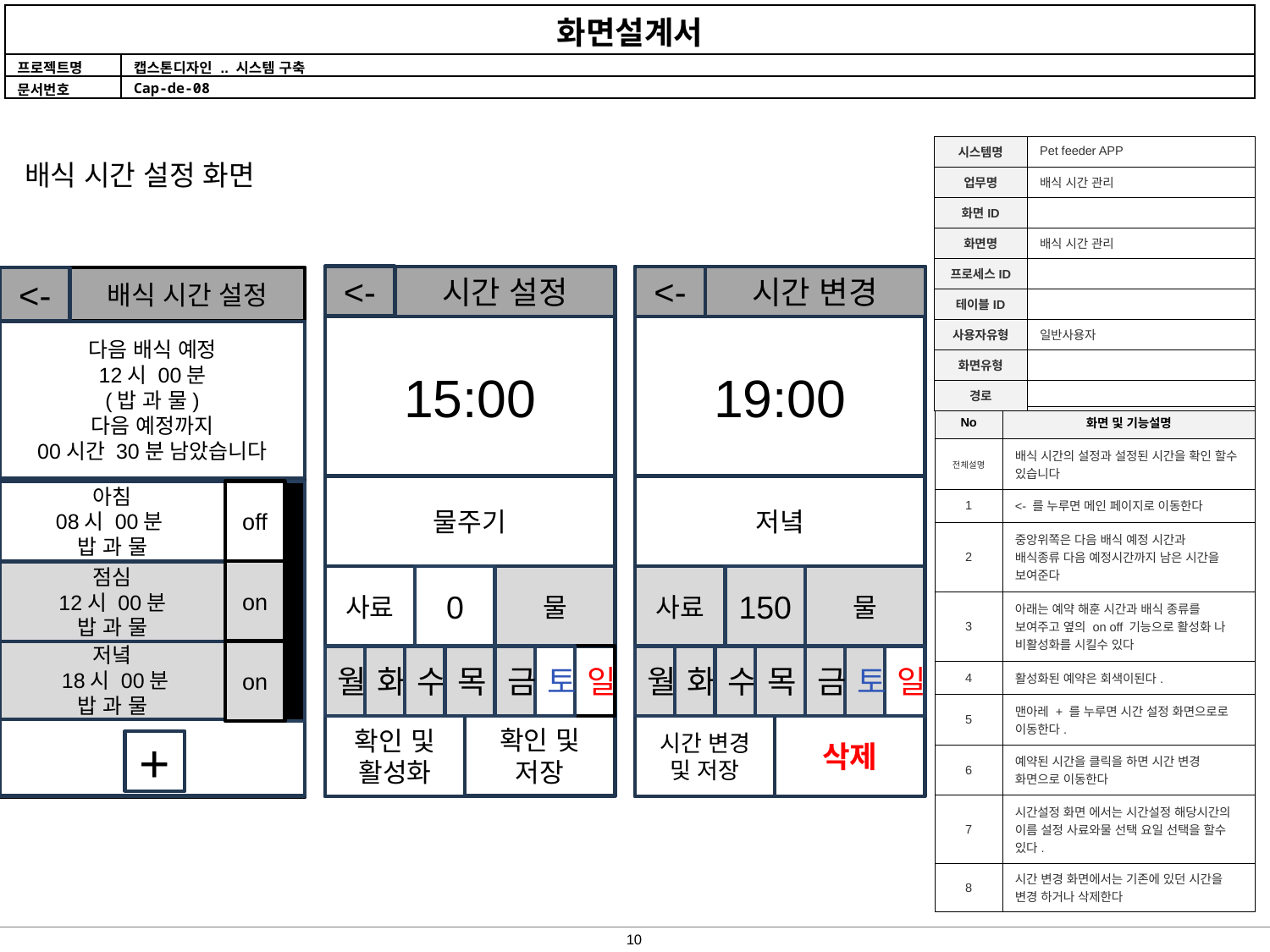

| 시스템명 | Pet feeder APP |
| --- | --- |
| 업무명 | 배식 시간 관리 |
| 화면ID |  |
| 화면명 | 배식 시간 관리 |
| 프로세스ID |  |
| 테이블ID |  |
| 사용자유형 | 일반사용자 |
| 화면유형 |  |
| 경로 |  |
배식 시간 설정 화면
<-

시간 설정

<-
시간 변경

<-
배식 시간 설정
15:00
19:00
다음 배식 예정
12시 00분
(밥 과 물)
다음 예정까지
00시간 30분 남았습니다
| No | 화면 및 기능설명 |
| --- | --- |
| 전체설명 | 배식 시간의 설정과 설정된 시간을 확인 할수 있습니다 |
| 1 | <- 를 누루면 메인 페이지로 이동한다 |
| 2 | 중앙위쪽은 다음 배식 예정 시간과 배식종류 다음 예정시간까지 남은 시간을 보여준다 |
| 3 | 아래는 예약 해훈 시간과 배식 종류를 보여주고 옆의 on off 기능으로 활성화 나 비활성화를 시킬수 있다 |
| 4 | 활성화된 예약은 회색이된다. |
| 5 | 맨아레 + 를 누루면 시간 설정 화면으로로 이동한다. |
| 6 | 예약된 시간을 클릭을 하면 시간 변경 화면으로 이동한다 |
| 7 | 시간설정 화면 에서는 시간설정 해당시간의 이름 설정 사료와물 선택 요일 선택을 할수 있다. |
| 8 | 시간 변경 화면에서는 기존에 있던 시간을 변경 하거나 삭제한다 |

물주기
저녘
아침
08시 00분
밥 과 물
off

on
점심
12시 00분
밥 과 물
사료
0
물
사료
150
물
저녘
 18시 00분
밥 과 물
on
일

월
화
수
목
금
토

월
화
수
목
금
토
일
확인 및
저장
삭제
확인 및 활성화
시간 변경
및 저장

+